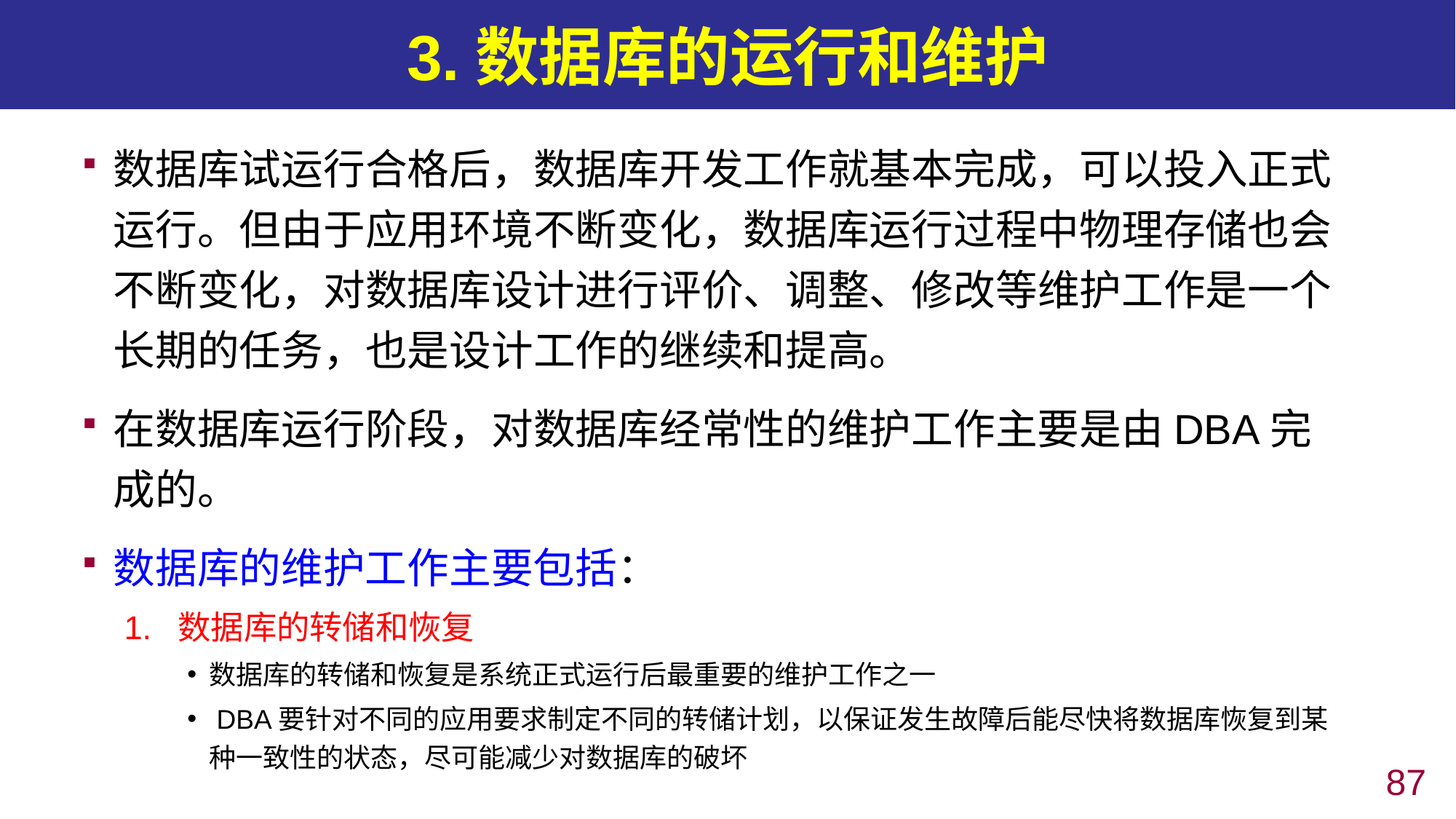

# 3.数据库的运行和维护
数据库试运行合格后，数据库开发工作就基本完成，可以投入正式运行。但由于应用环境不断变化，数据库运行过程中物理存储也会不断变化，对数据库设计进行评价、调整、修改等维护工作是一个长期的任务，也是设计工作的继续和提高。

在数据库运行阶段，对数据库经常性的维护工作主要是由DBA完成的。

数据库的维护工作主要包括：
数据库的转储和恢复
数据库的转储和恢复是系统正式运行后最重要的维护工作之一
 DBA要针对不同的应用要求制定不同的转储计划，以保证发生故障后能尽快将数据库恢复到某种一致性的状态，尽可能减少对数据库的破坏

87